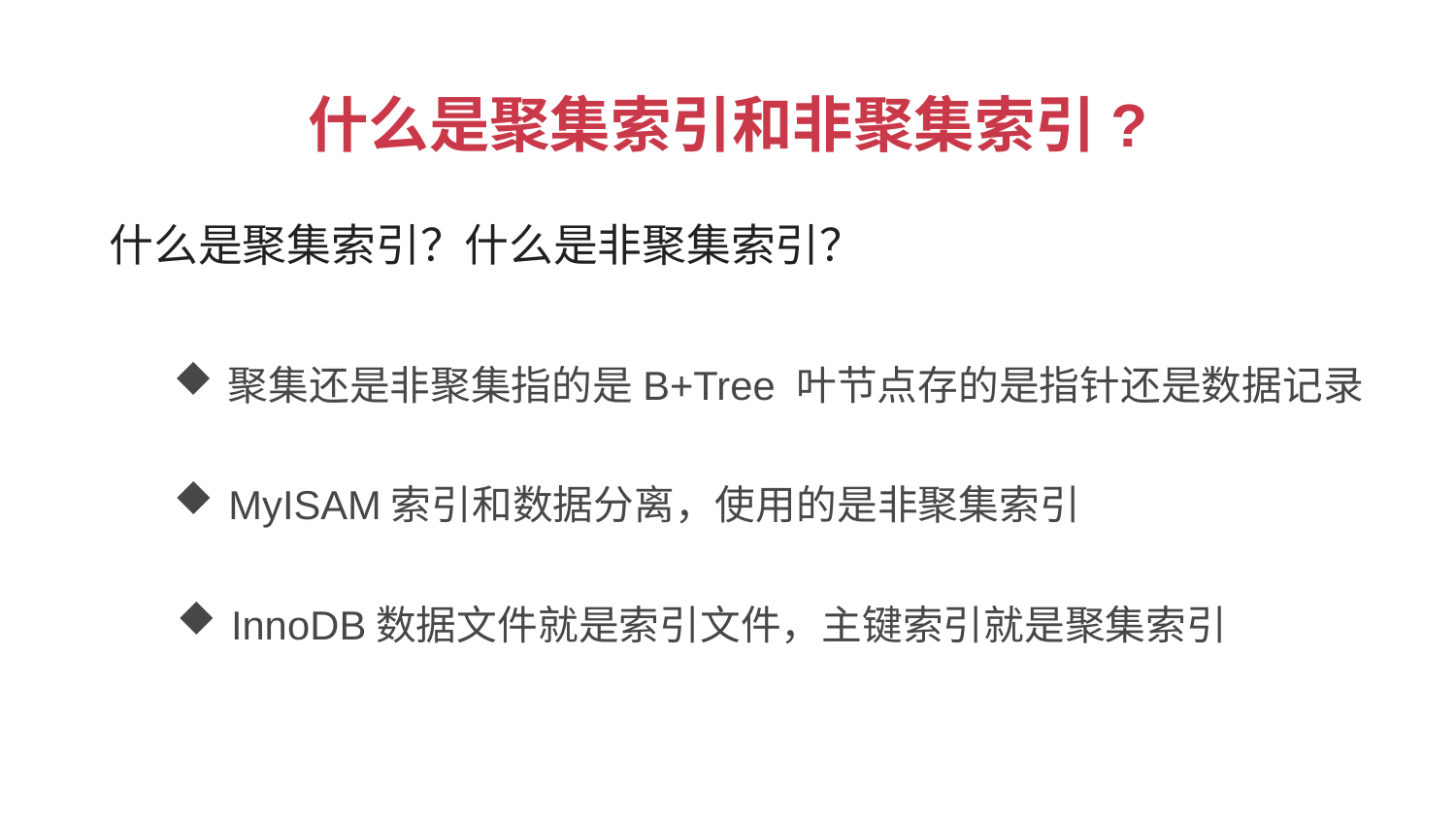

什么是聚集索引和非聚集索引?
 什么是聚集索引？什么是非聚集索引？
聚集还是非聚集指的是B+Tree 叶节点存的是指针还是数据记录
MyISAM索引和数据分离，使用的是非聚集索引
InnoDB数据文件就是索引文件，主键索引就是聚集索引